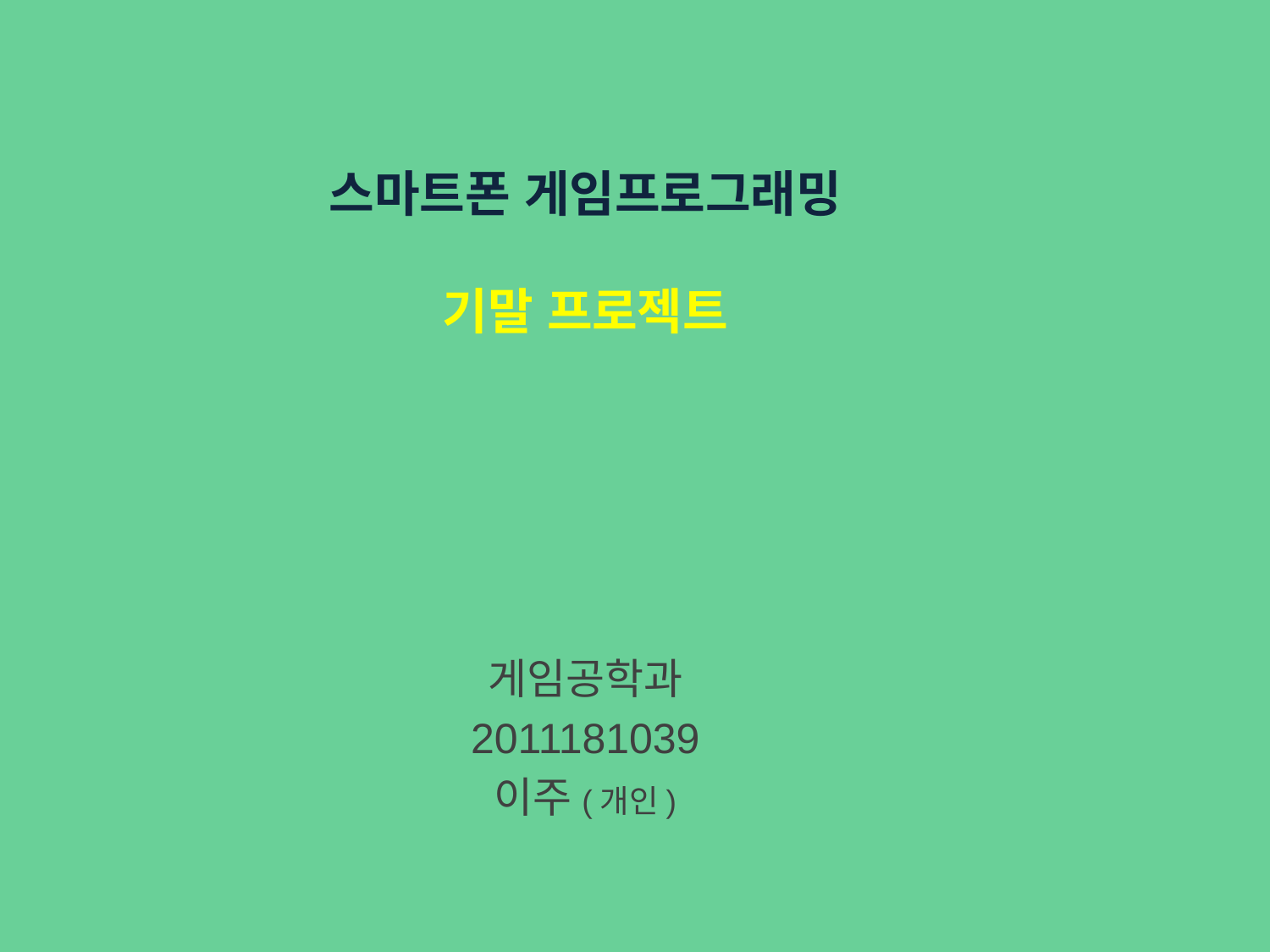

# 스마트폰 게임프로그래밍 기말 프로젝트
게임공학과
2011181039
이주(개인)